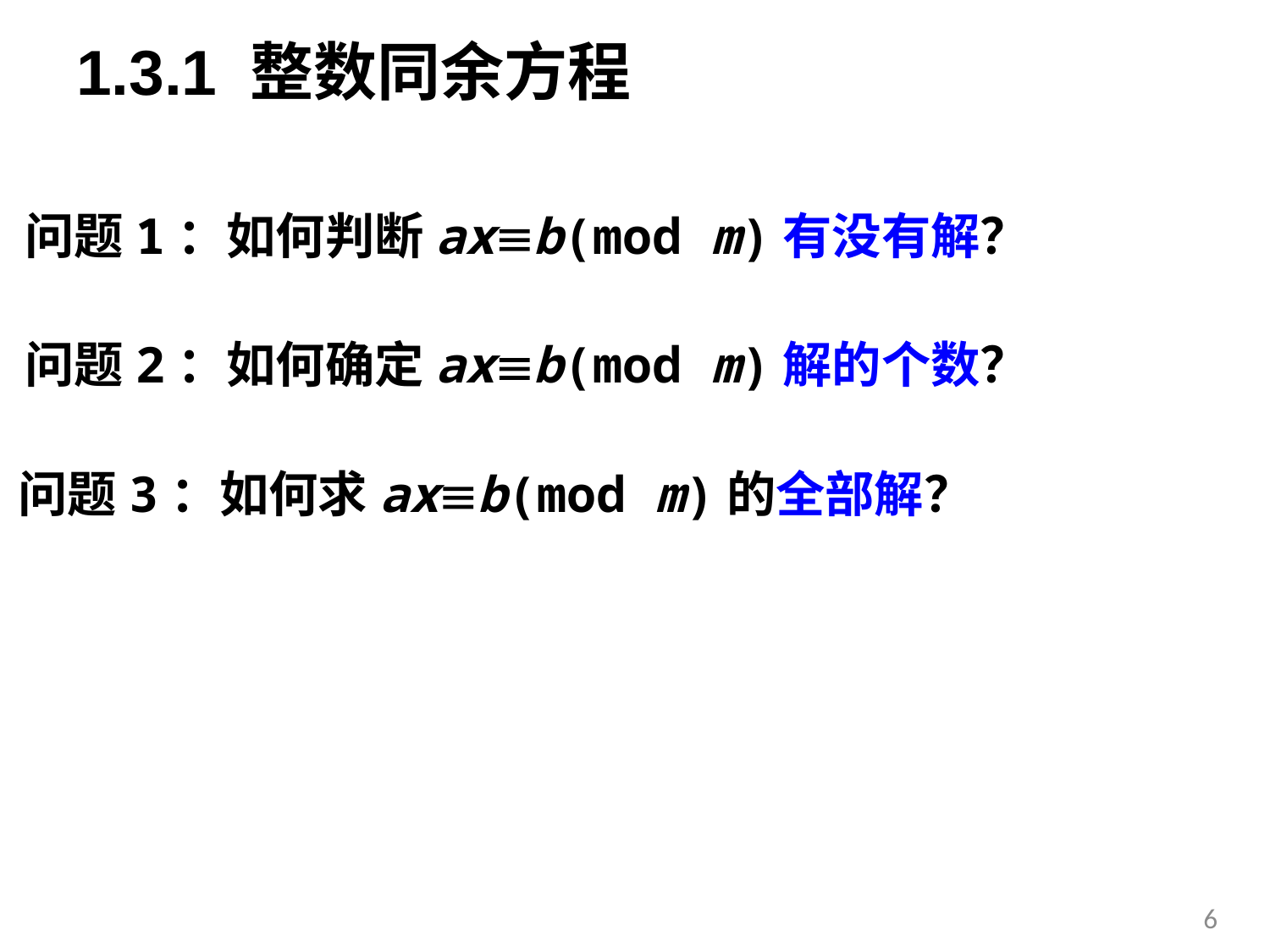

# 1.3.1 整数同余方程
问题1：如何判断ax≡b(mod m)有没有解？
问题2：如何确定ax≡b(mod m)解的个数？
问题3：如何求ax≡b(mod m)的全部解？
6